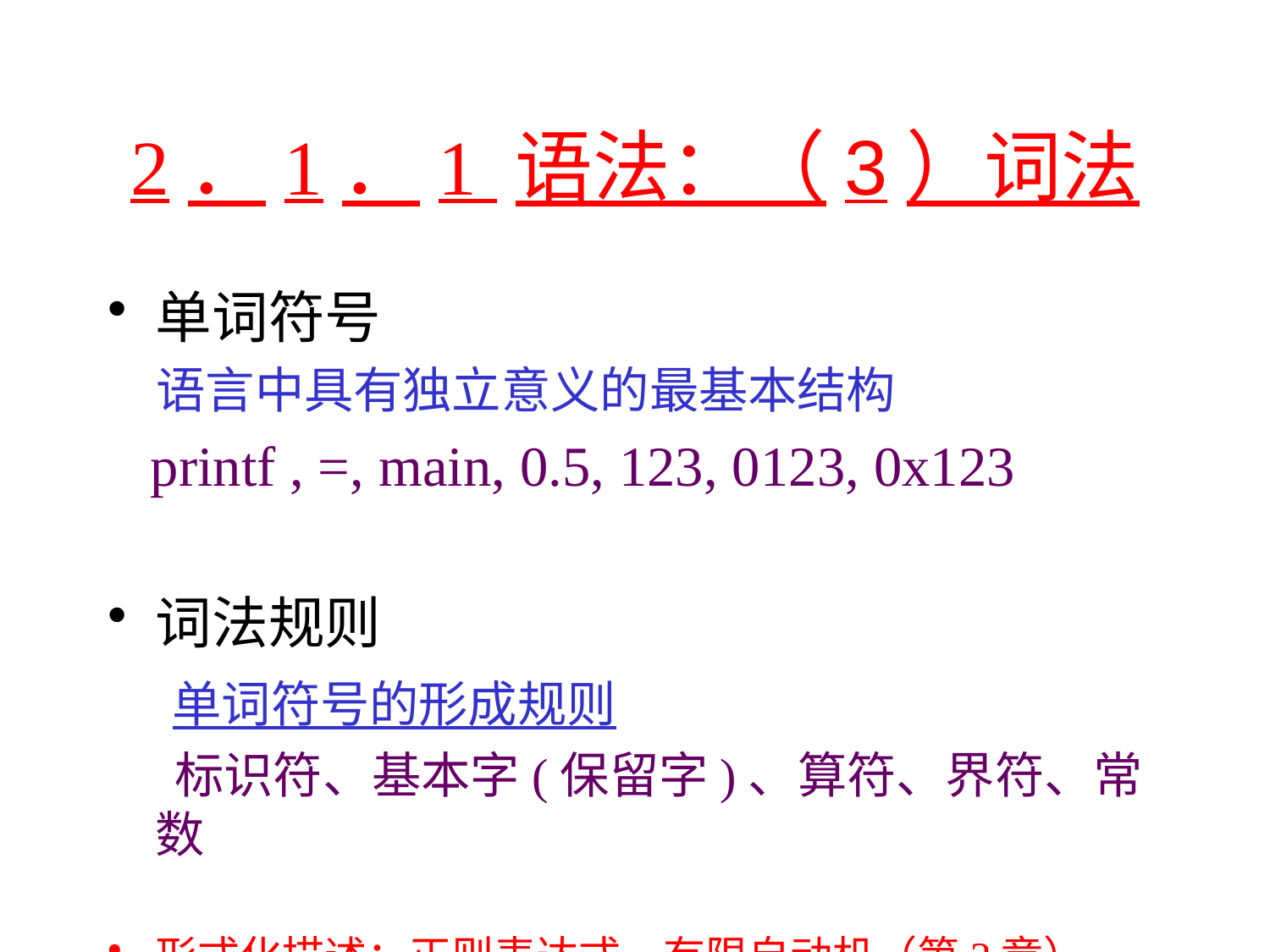

# 2．1．1 语法：（3）词法
单词符号
    语言中具有独立意义的最基本结构
   printf , =, main, 0.5, 123, 0123, 0x123

词法规则
    单词符号的形成规则
     标识符、基本字(保留字)、算符、界符、常数

形式化描述：正则表达式、有限自动机（第3章）